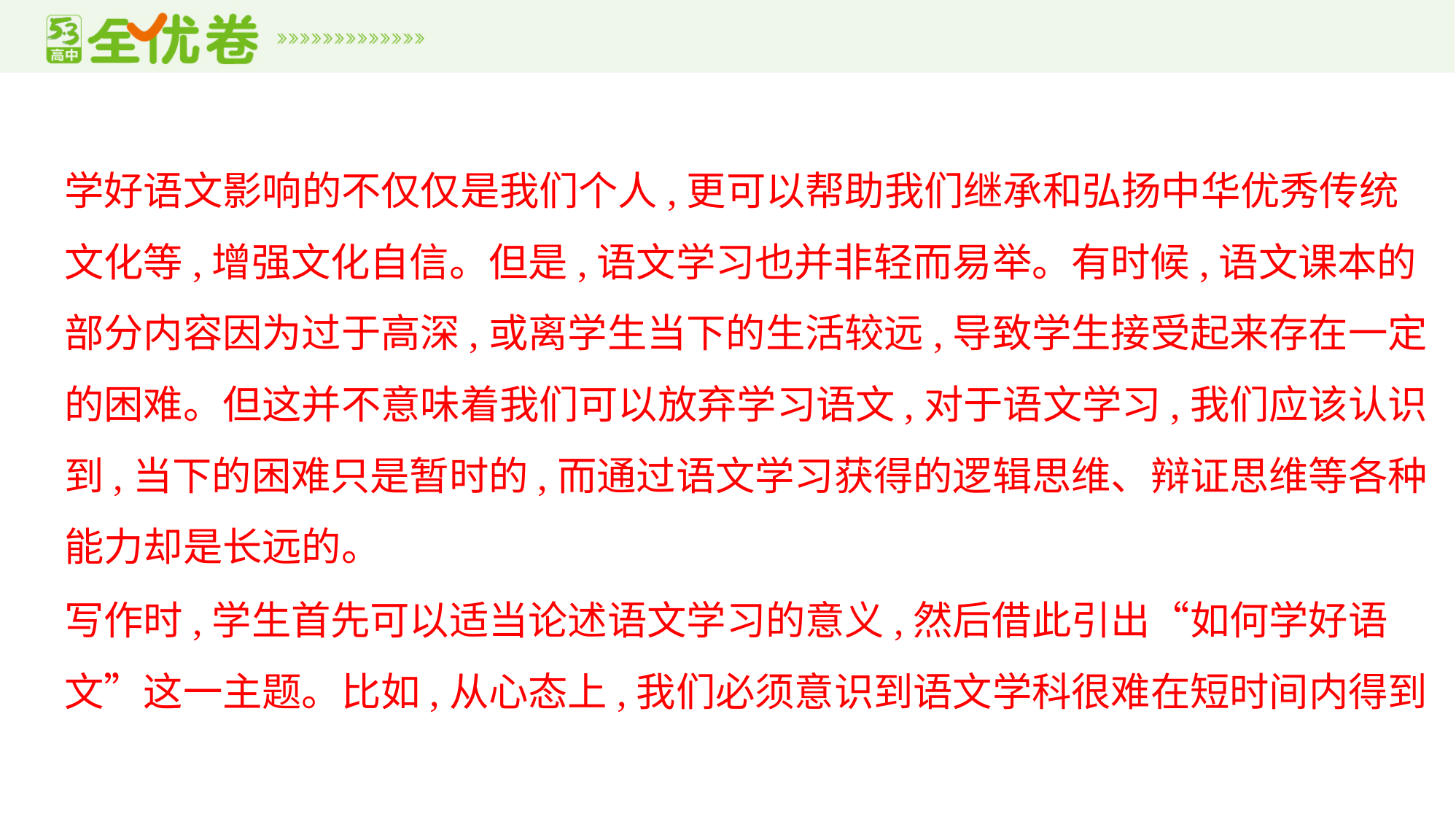

学好语文影响的不仅仅是我们个人,更可以帮助我们继承和弘扬中华优秀传统
文化等,增强文化自信。但是,语文学习也并非轻而易举。有时候,语文课本的
部分内容因为过于高深,或离学生当下的生活较远,导致学生接受起来存在一定
的困难。但这并不意味着我们可以放弃学习语文,对于语文学习,我们应该认识
到,当下的困难只是暂时的,而通过语文学习获得的逻辑思维、辩证思维等各种
能力却是长远的。
写作时,学生首先可以适当论述语文学习的意义,然后借此引出“如何学好语
文”这一主题。比如,从心态上,我们必须意识到语文学科很难在短时间内得到